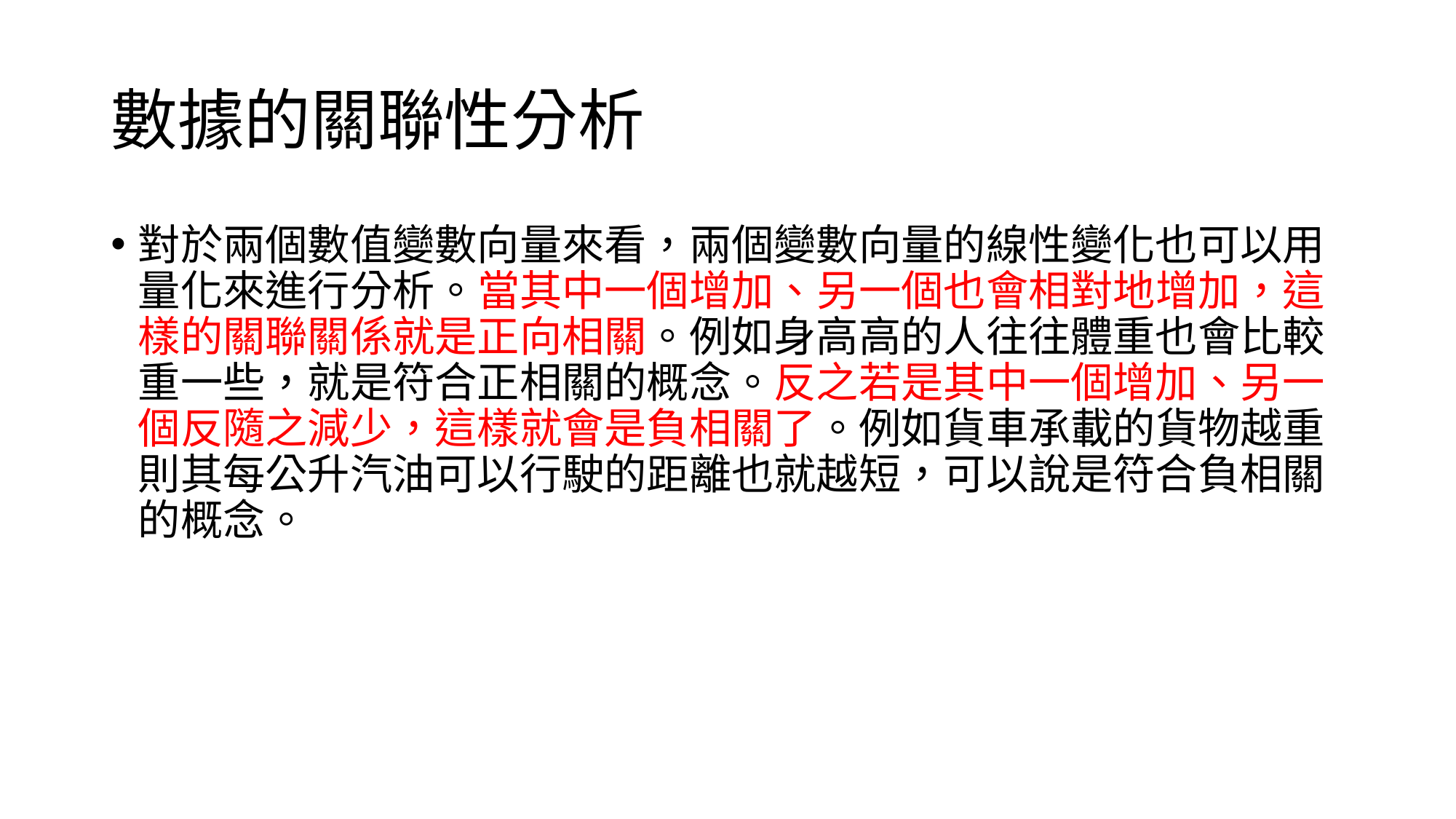

# 數據的關聯性分析
對於兩個數值變數向量來看，兩個變數向量的線性變化也可以用量化來進行分析。當其中一個增加、另一個也會相對地增加，這樣的關聯關係就是正向相關。例如身高高的人往往體重也會比較重一些，就是符合正相關的概念。反之若是其中一個增加、另一個反隨之減少，這樣就會是負相關了。例如貨車承載的貨物越重則其每公升汽油可以行駛的距離也就越短，可以說是符合負相關的概念。